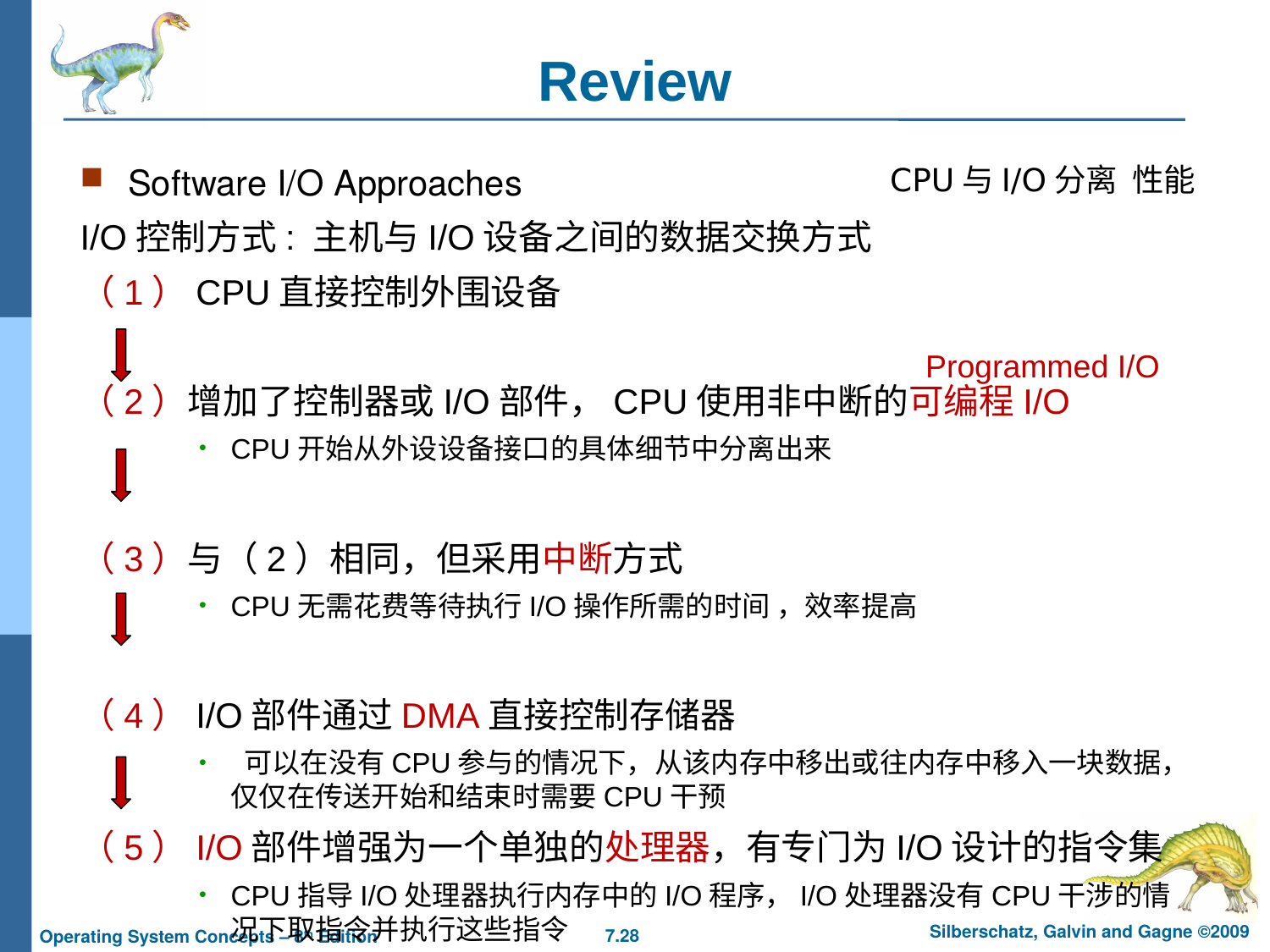

# Review
Software I/O Approaches
I/O控制方式: 主机与I/O设备之间的数据交换方式
（1）CPU直接控制外围设备

（2）增加了控制器或I/O部件，CPU使用非中断的可编程I/O
CPU开始从外设设备接口的具体细节中分离出来

（3）与（2）相同，但采用中断方式
CPU无需花费等待执行I/O操作所需的时间 ，效率提高

（4）I/O部件通过DMA直接控制存储器
 可以在没有CPU参与的情况下，从该内存中移出或往内存中移入一块数据，仅仅在传送开始和结束时需要CPU干预
（5）I/O部件增强为一个单独的处理器，有专门为I/O设计的指令集
CPU指导I/O处理器执行内存中的I/O程序，I/O处理器没有CPU干涉的情况下取指令并执行这些指令

CPU与I/O分离  性能

Programmed I/O